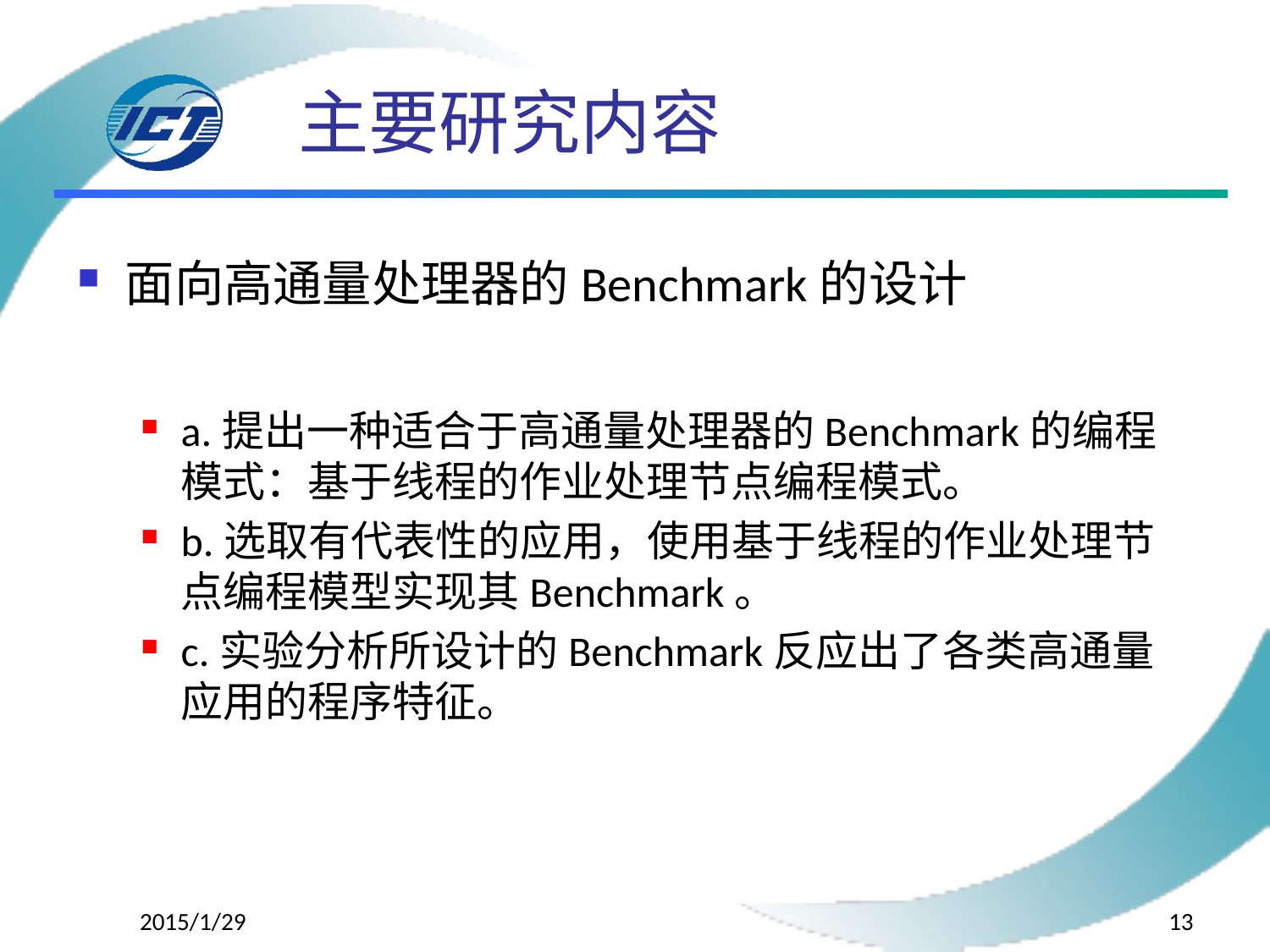

# 主要研究内容
面向高通量处理器的Benchmark的设计

a.提出一种适合于高通量处理器的Benchmark的编程模式：基于线程的作业处理节点编程模式。
b.选取有代表性的应用，使用基于线程的作业处理节点编程模型实现其Benchmark。
c.实验分析所设计的Benchmark反应出了各类高通量应用的程序特征。
2015/1/29
13